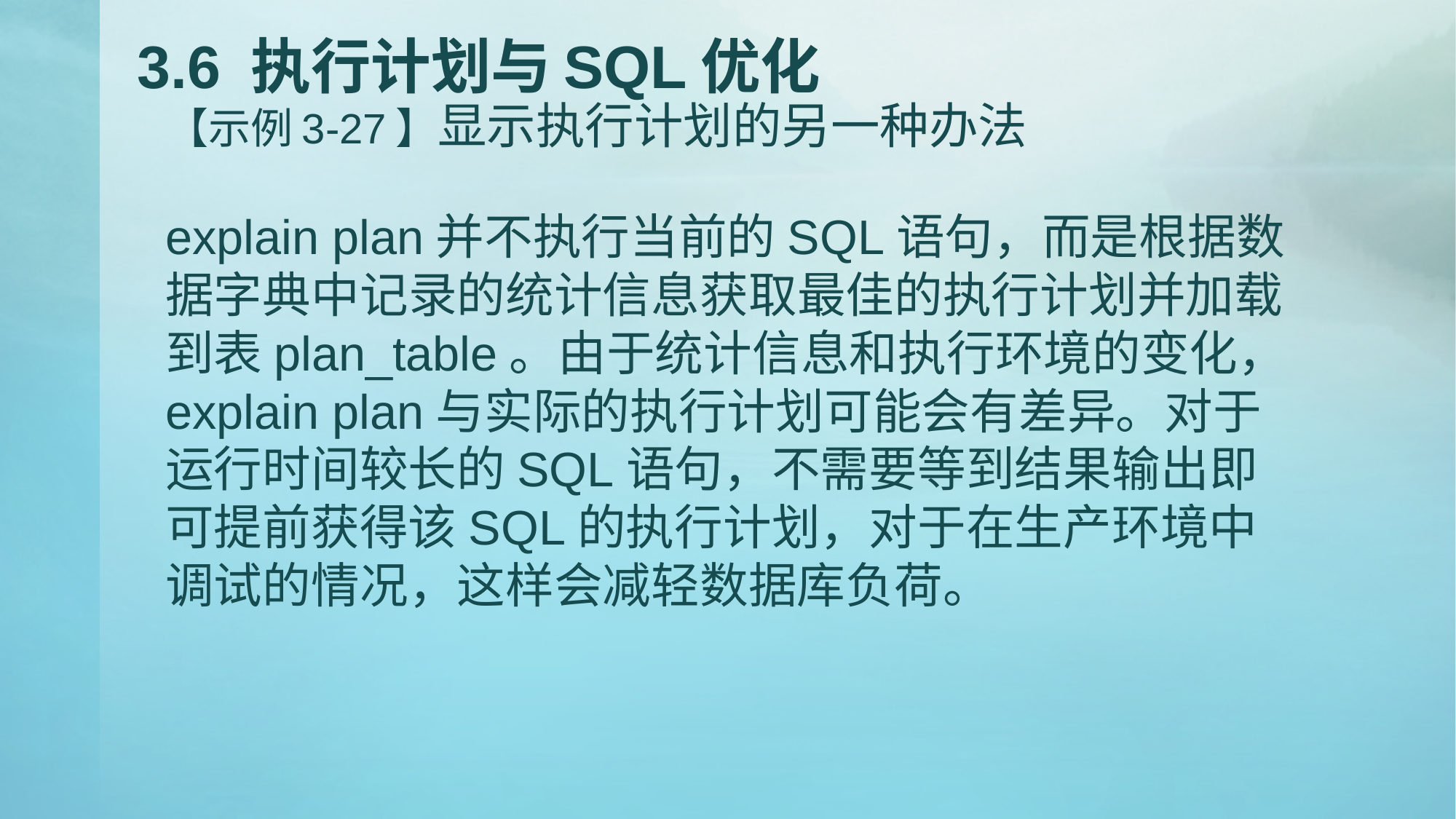

# 3.6 执行计划与SQL优化 【示例3-27】显示执行计划的另一种办法
explain plan并不执行当前的SQL语句，而是根据数据字典中记录的统计信息获取最佳的执行计划并加载到表plan_table。由于统计信息和执行环境的变化，explain plan与实际的执行计划可能会有差异。对于运行时间较长的SQL语句，不需要等到结果输出即可提前获得该SQL的执行计划，对于在生产环境中调试的情况，这样会减轻数据库负荷。